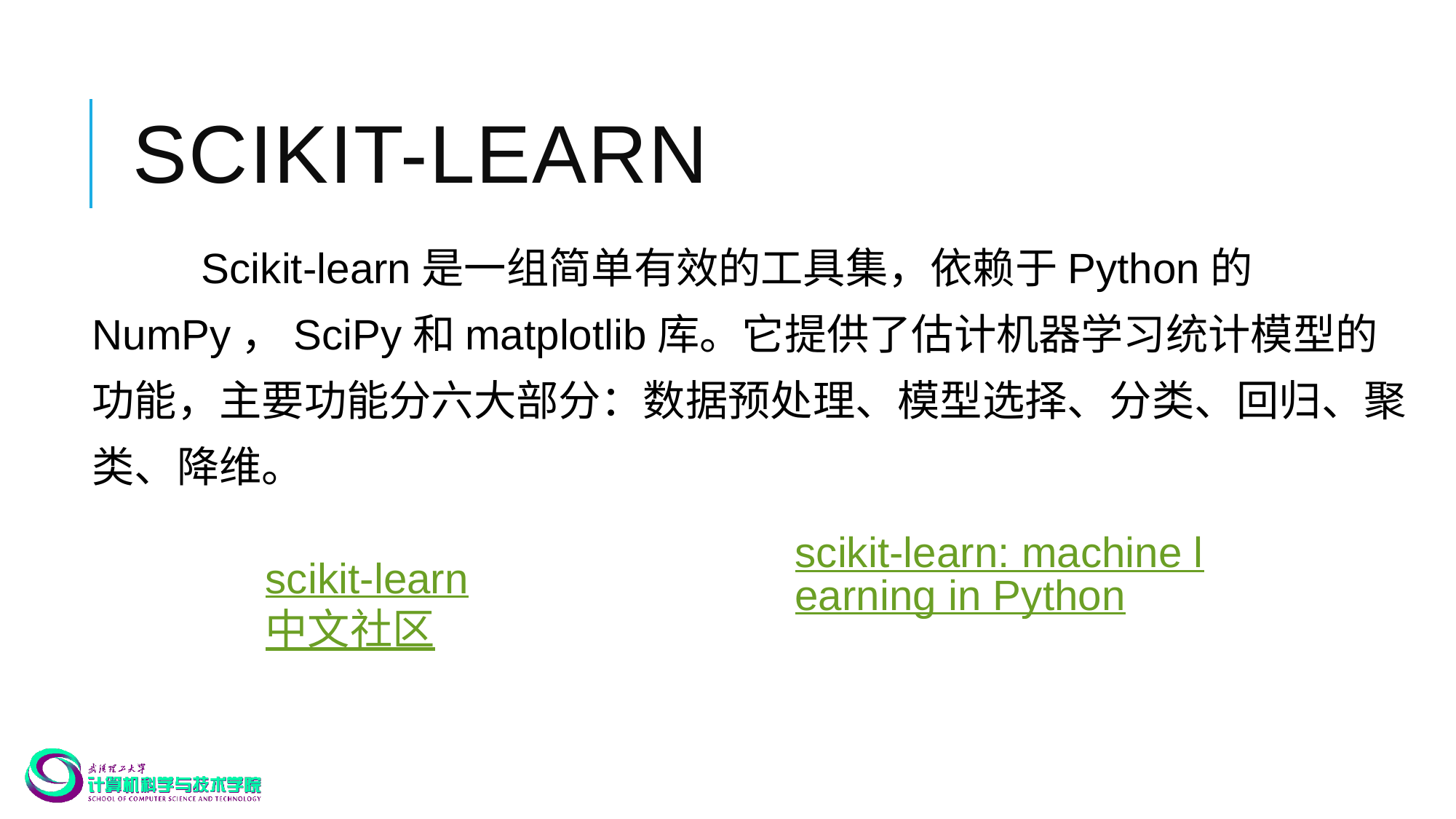

# Scikit-learn
	Scikit-learn是一组简单有效的工具集，依赖于Python的NumPy，SciPy和matplotlib库。它提供了估计机器学习统计模型的功能，主要功能分六大部分：数据预处理、模型选择、分类、回归、聚类、降维。
scikit-learn: machine learning in Python
scikit-learn中文社区